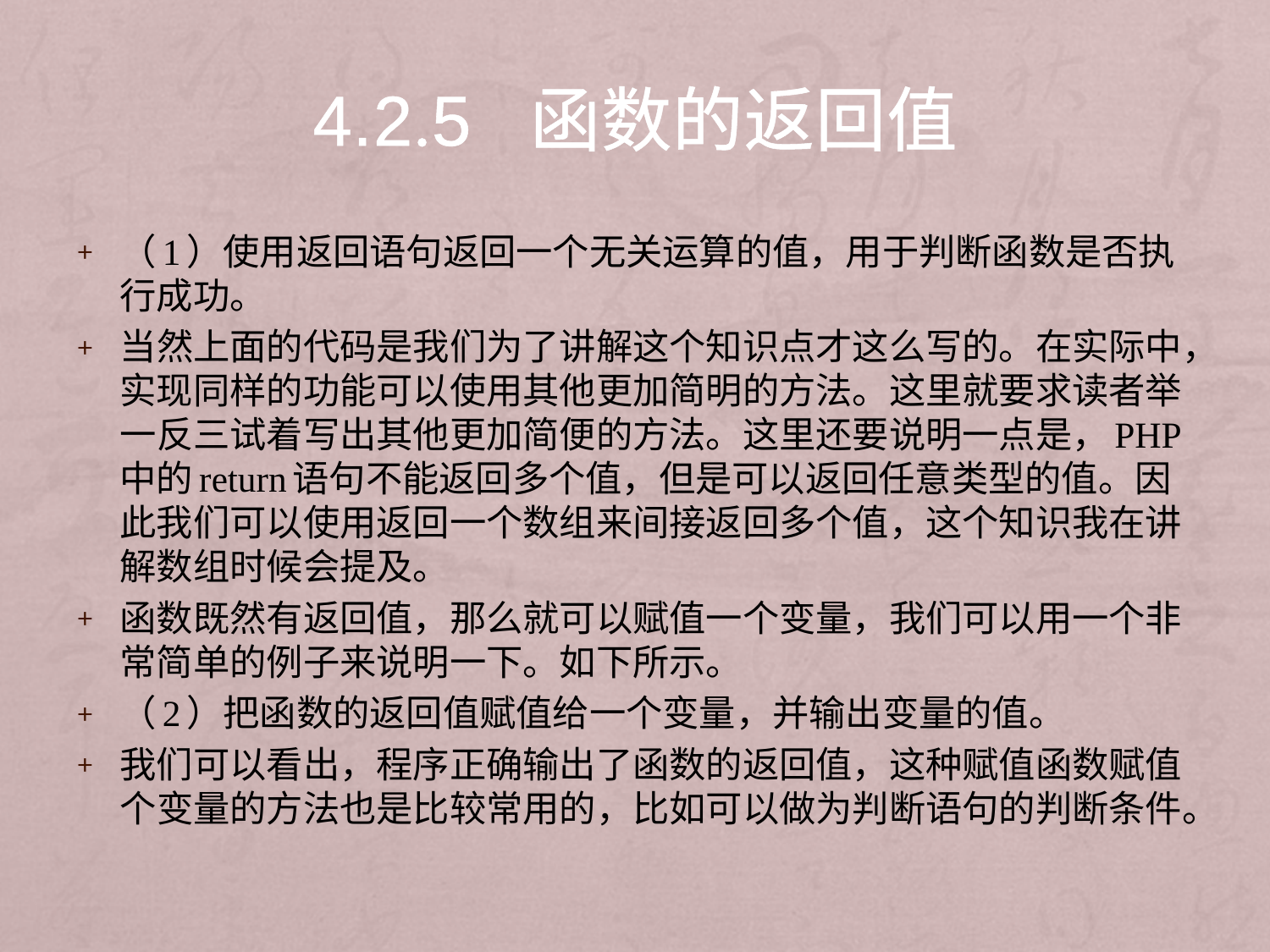

# 4.2.5  函数的返回值
（1）使用返回语句返回一个无关运算的值，用于判断函数是否执行成功。
当然上面的代码是我们为了讲解这个知识点才这么写的。在实际中，实现同样的功能可以使用其他更加简明的方法。这里就要求读者举一反三试着写出其他更加简便的方法。这里还要说明一点是，PHP中的return语句不能返回多个值，但是可以返回任意类型的值。因此我们可以使用返回一个数组来间接返回多个值，这个知识我在讲解数组时候会提及。
函数既然有返回值，那么就可以赋值一个变量，我们可以用一个非常简单的例子来说明一下。如下所示。
（2）把函数的返回值赋值给一个变量，并输出变量的值。
我们可以看出，程序正确输出了函数的返回值，这种赋值函数赋值个变量的方法也是比较常用的，比如可以做为判断语句的判断条件。